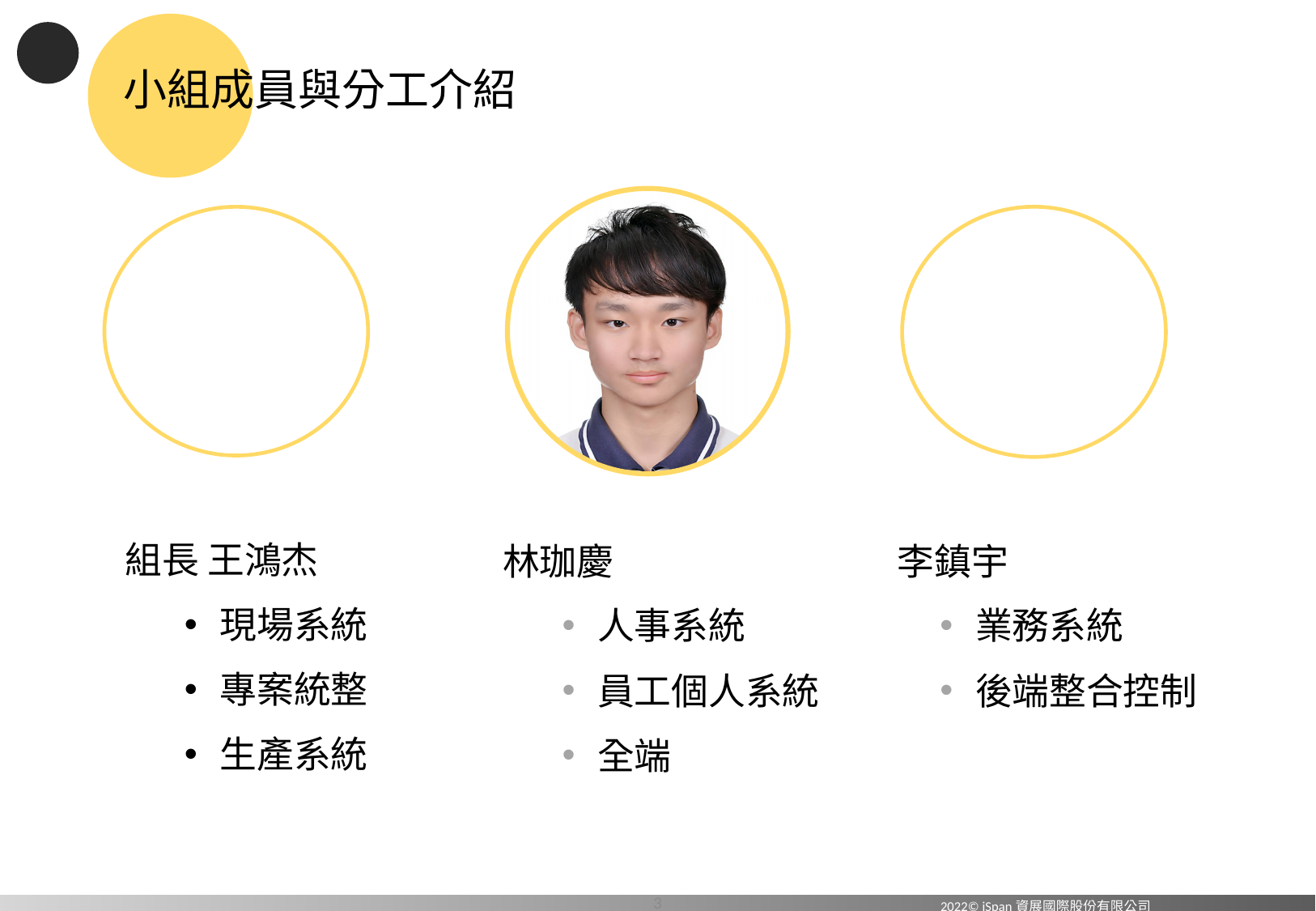

小組成員與分工介紹

組長 王鴻杰
現場系統
專案統整
生產系統

林珈慶
人事系統
員工個人系統
全端

 李鎮宇
業務系統
後端整合控制

3